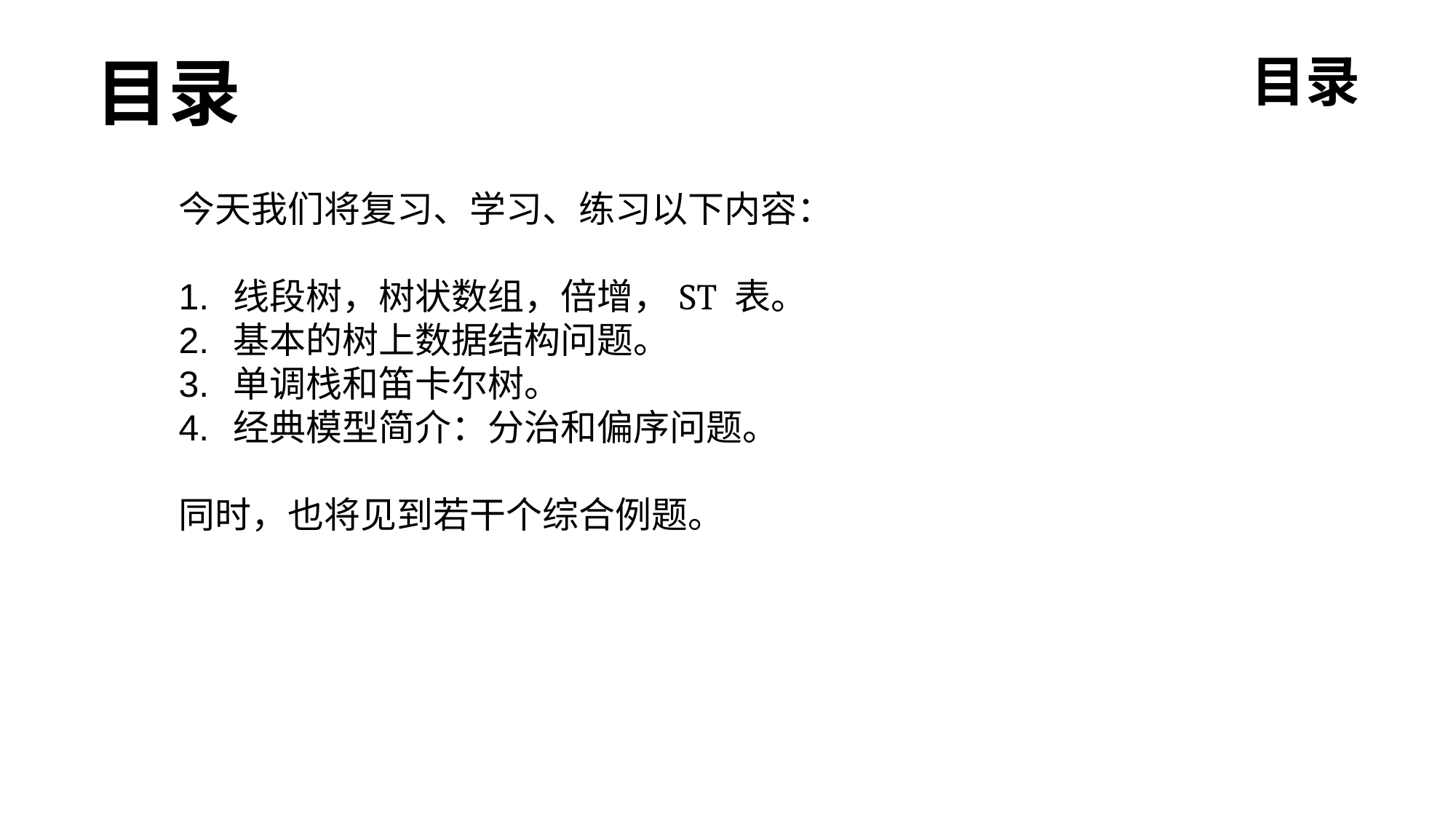

目录
目录
今天我们将复习、学习、练习以下内容：

线段树，树状数组，倍增，ST 表。
基本的树上数据结构问题。
单调栈和笛卡尔树。
经典模型简介：分治和偏序问题。

同时，也将见到若干个综合例题。